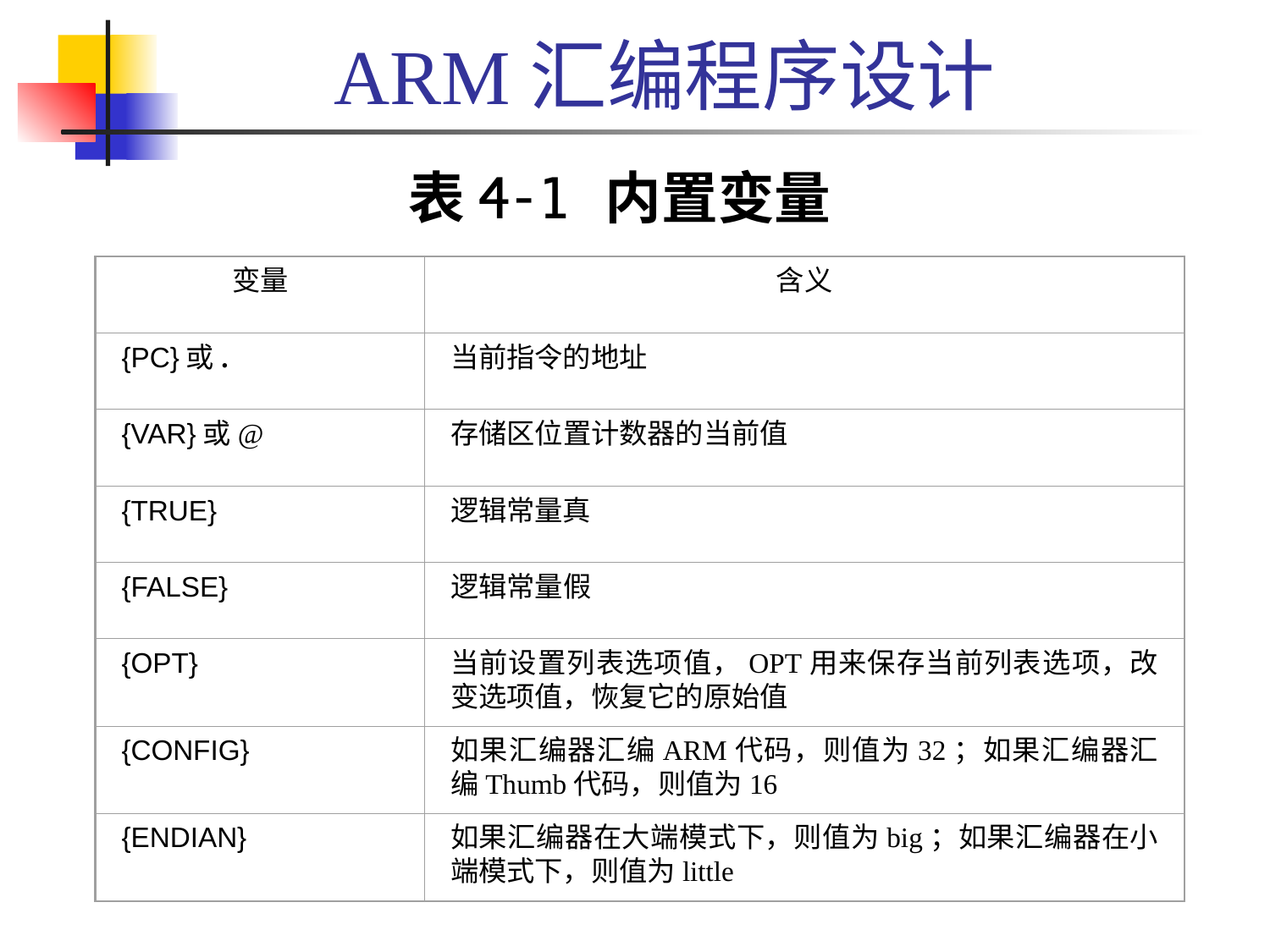

ARM汇编程序设计
表4-1 内置变量

变量

含义

{PC}或.

当前指令的地址

{VAR}或@

存储区位置计数器的当前值

{TRUE}

逻辑常量真

{FALSE}

逻辑常量假

{OPT}

当前设置列表选项值，OPT用来保存当前列表选项，改变选项值，恢复它的原始值

{CONFIG}

如果汇编器汇编ARM代码，则值为32；如果汇编器汇编Thumb代码，则值为16

{ENDIAN}

如果汇编器在大端模式下，则值为big；如果汇编器在小端模式下，则值为little